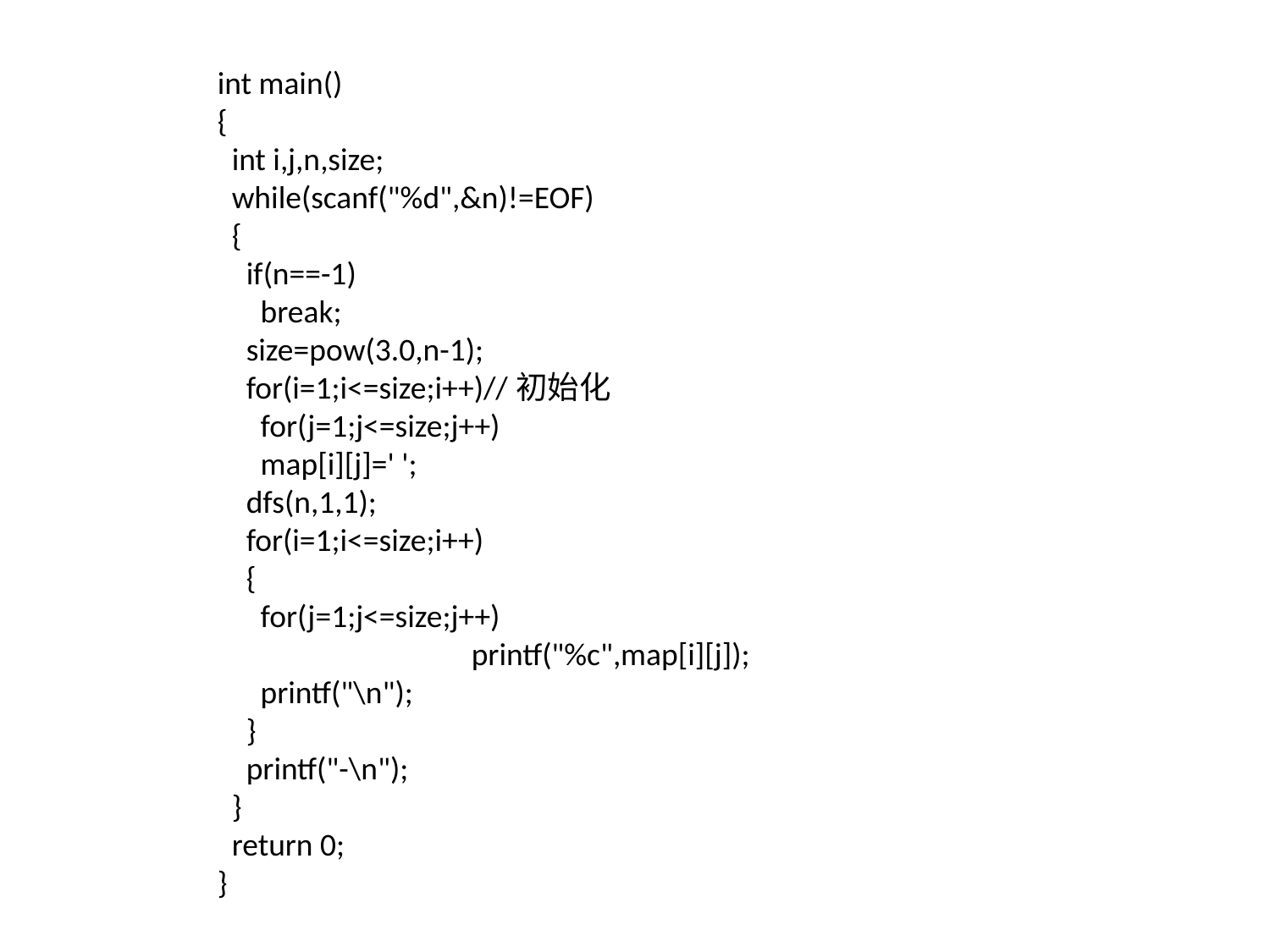

int main()
{
  int i,j,n,size;
  while(scanf("%d",&n)!=EOF)
  {
    if(n==-1)
      break;
    size=pow(3.0,n-1);
    for(i=1;i<=size;i++)//初始化
      for(j=1;j<=size;j++)
      map[i][j]=' ';
    dfs(n,1,1);
    for(i=1;i<=size;i++)
    {
      for(j=1;j<=size;j++)
		printf("%c",map[i][j]);
      printf("\n");
    }
    printf("-\n");
  }
  return 0;
}